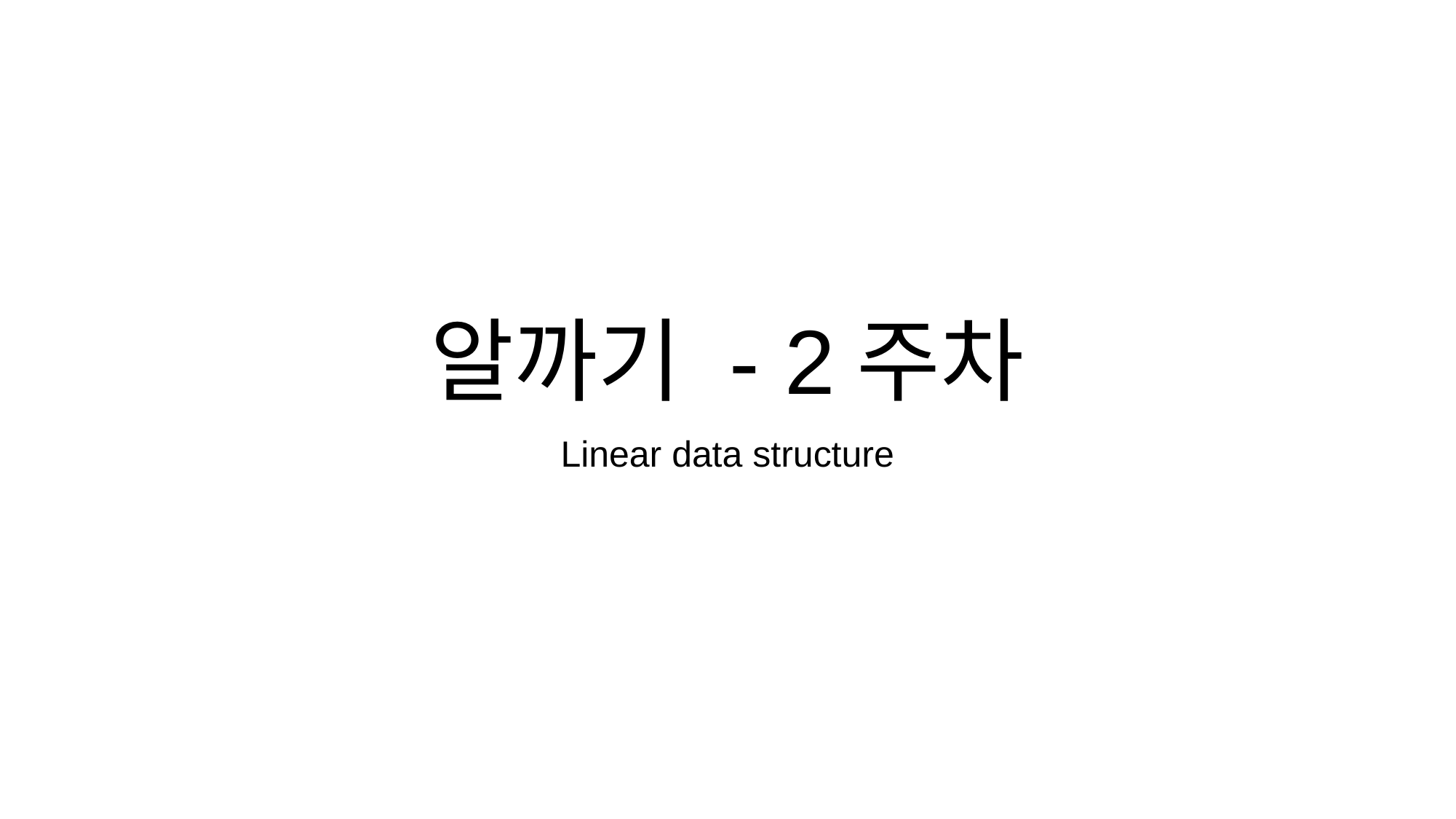

# 알까기 - 2주차
Linear data structure